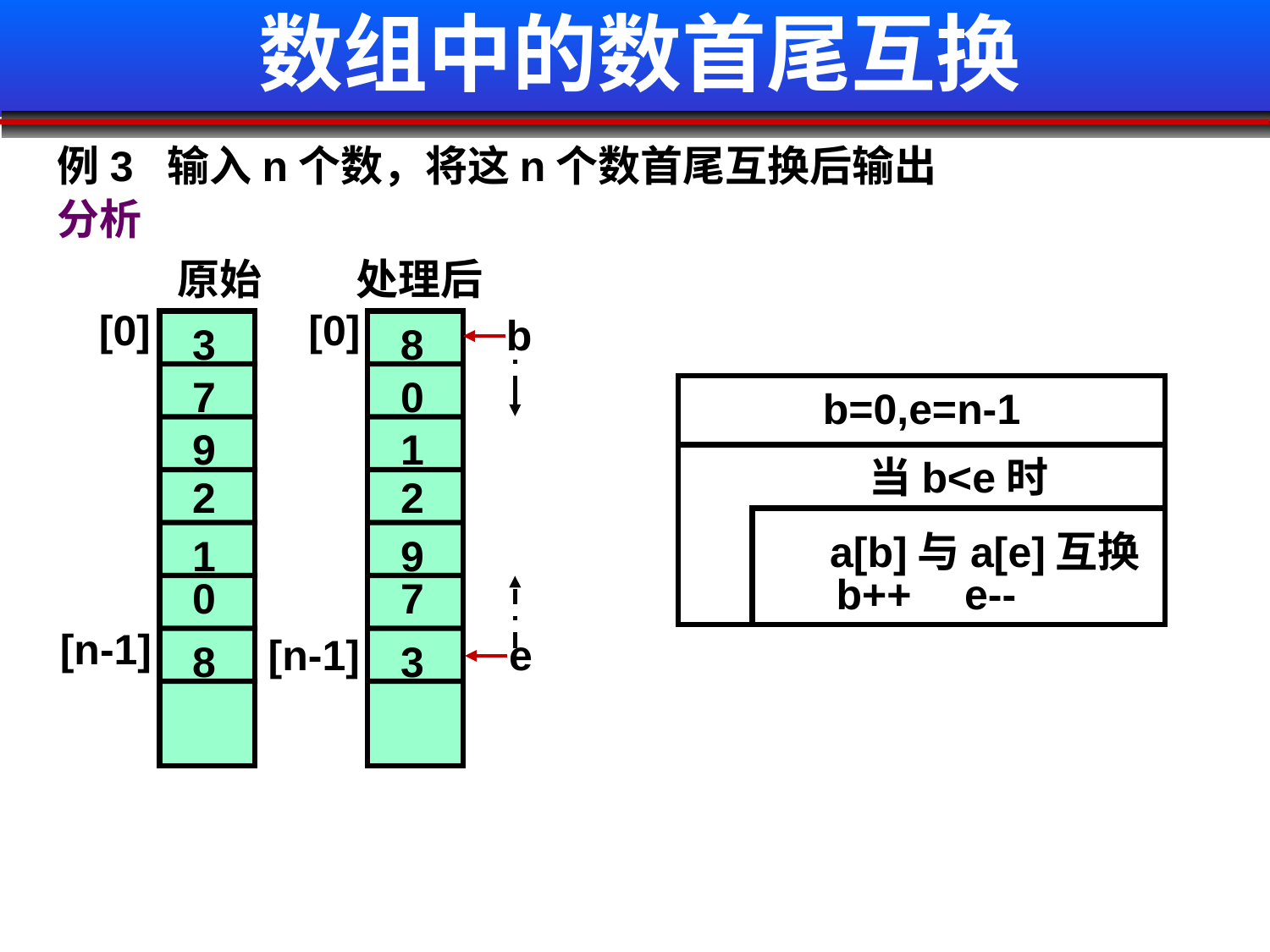

# 数组中的数首尾互换

例3  输入n个数，将这n个数首尾互换后输出
分析
原始
处理后
[0]
[0]
b

3

8

7

0
b=0,e=n-1

9

1

当b<e时

2

2

a[b]与a[e]互换

1

9
b++
e--
0
7

[n-1]
[n-1]
e

8

3